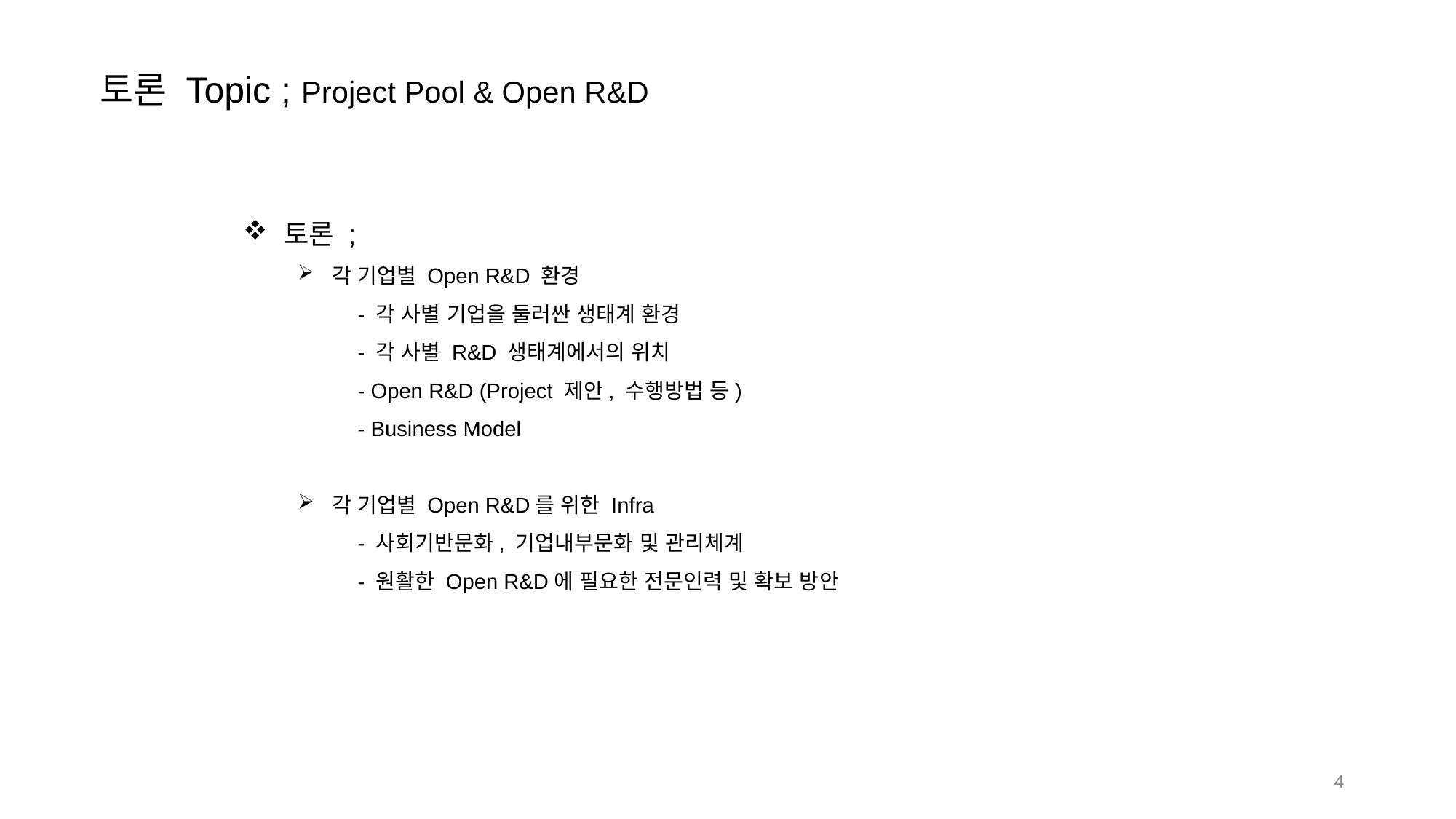

토론 Topic ; Project Pool & Open R&D
토론 ;
각 기업별 Open R&D 환경
          - 각 사별 기업을 둘러싼 생태계 환경
          - 각 사별 R&D 생태계에서의 위치
          - Open R&D (Project 제안, 수행방법 등)
          - Business Model

각 기업별 Open R&D를 위한 Infra
          - 사회기반문화, 기업내부문화 및 관리체계
          - 원활한 Open R&D에 필요한 전문인력 및 확보 방안
4